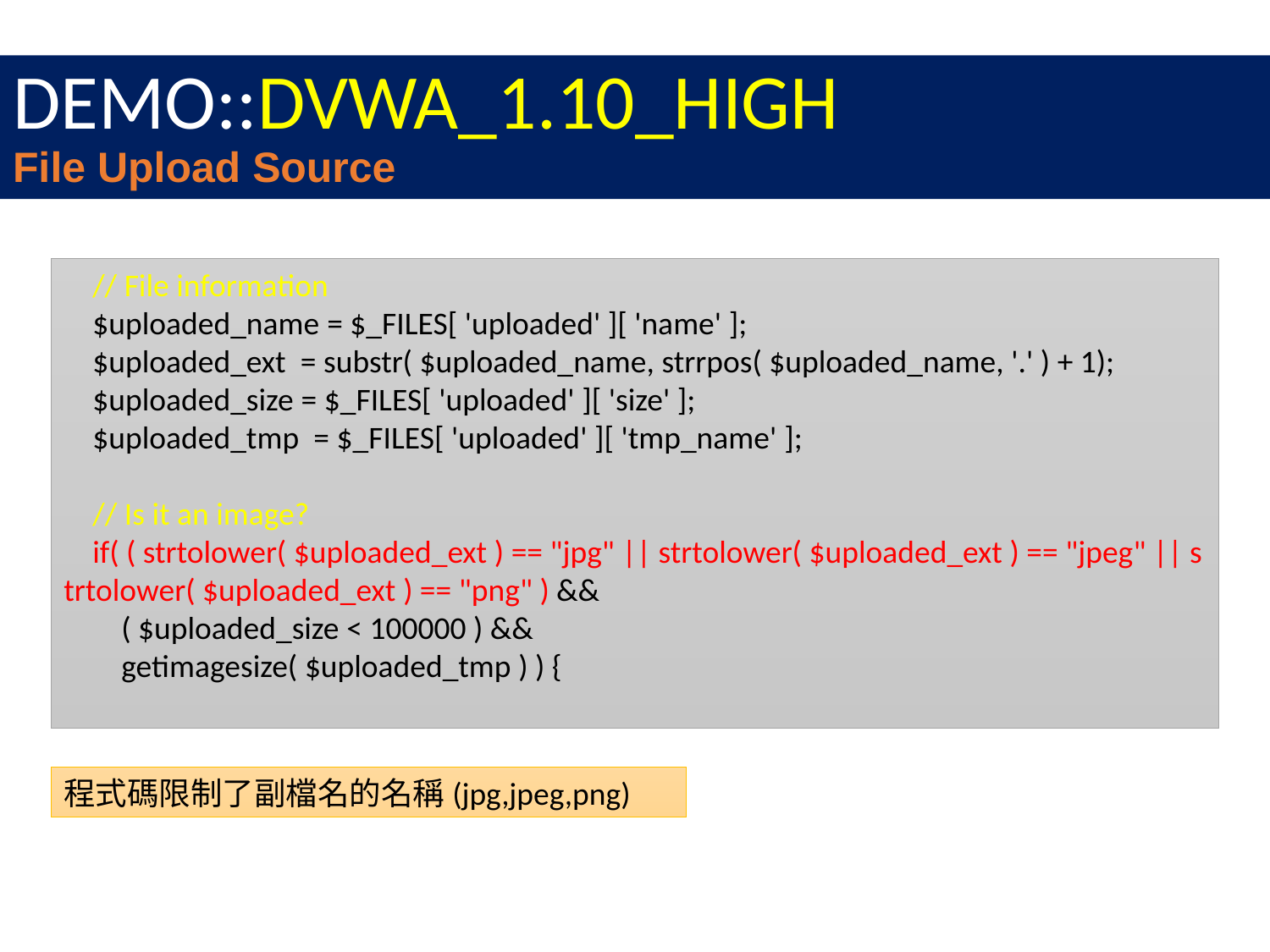

DEMO::DVWA_1.10_HIGH
File Upload Source
    // File information 
    $uploaded_name = $_FILES[ 'uploaded' ][ 'name' ]; 
    $uploaded_ext  = substr( $uploaded_name, strrpos( $uploaded_name, '.' ) + 1); 
    $uploaded_size = $_FILES[ 'uploaded' ][ 'size' ]; 
    $uploaded_tmp  = $_FILES[ 'uploaded' ][ 'tmp_name' ]; 
    // Is it an image? 
    if( ( strtolower( $uploaded_ext ) == "jpg" || strtolower( $uploaded_ext ) == "jpeg" || strtolower( $uploaded_ext ) == "png" ) && 
        ( $uploaded_size < 100000 ) && 
        getimagesize( $uploaded_tmp ) ) {
程式碼限制了副檔名的名稱(jpg,jpeg,png)